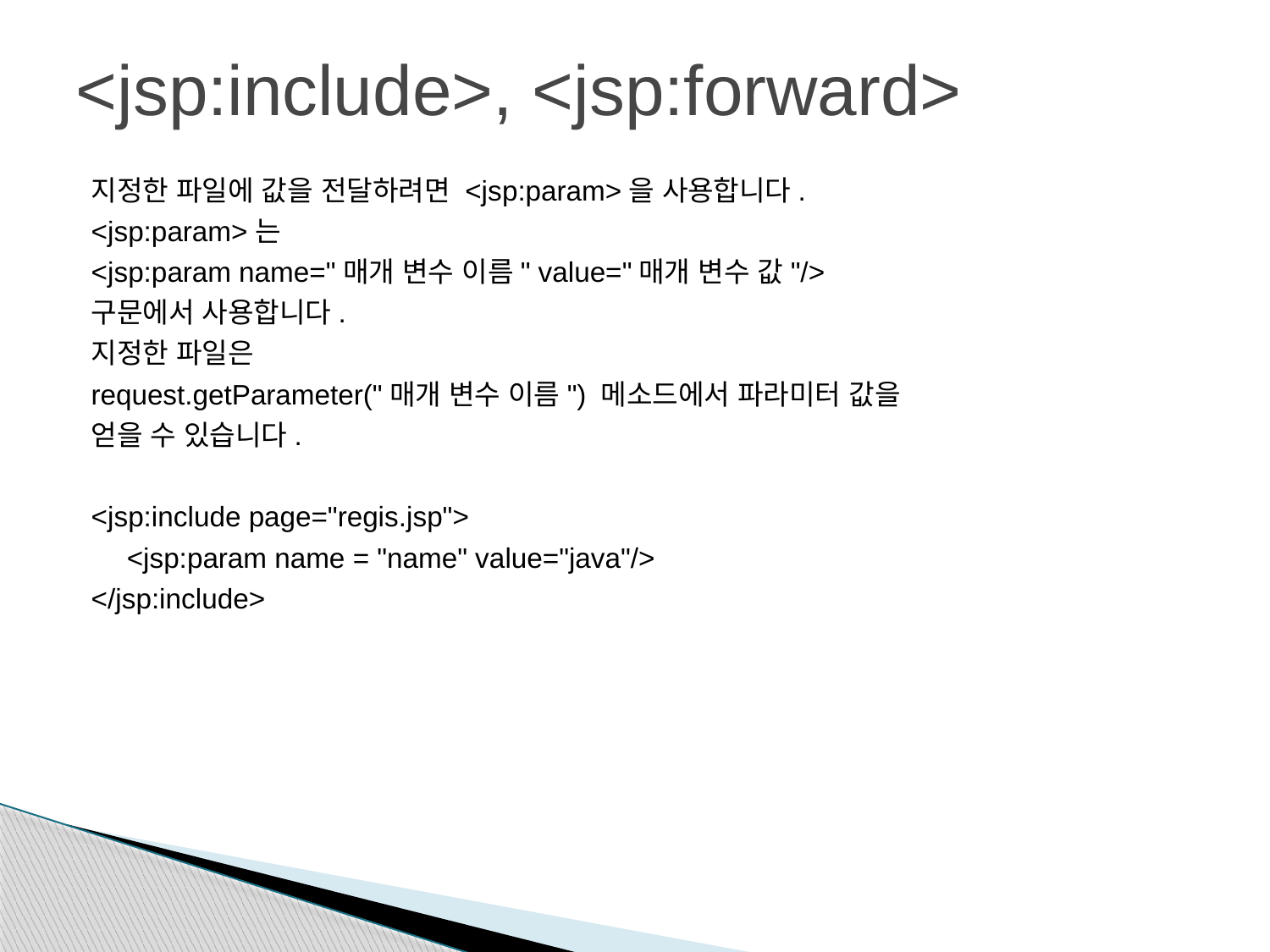

# <jsp:include>, <jsp:forward>
지정한 파일에 값을 전달하려면 <jsp:param>을 사용합니다.
<jsp:param>는
<jsp:param name="매개 변수 이름" value="매개 변수 값"/>
구문에서 사용합니다.
지정한 파일은
request.getParameter("매개 변수 이름") 메소드에서 파라미터 값을
얻을 수 있습니다.

<jsp:include page="regis.jsp">
	<jsp:param name = "name" value="java"/>
</jsp:include>